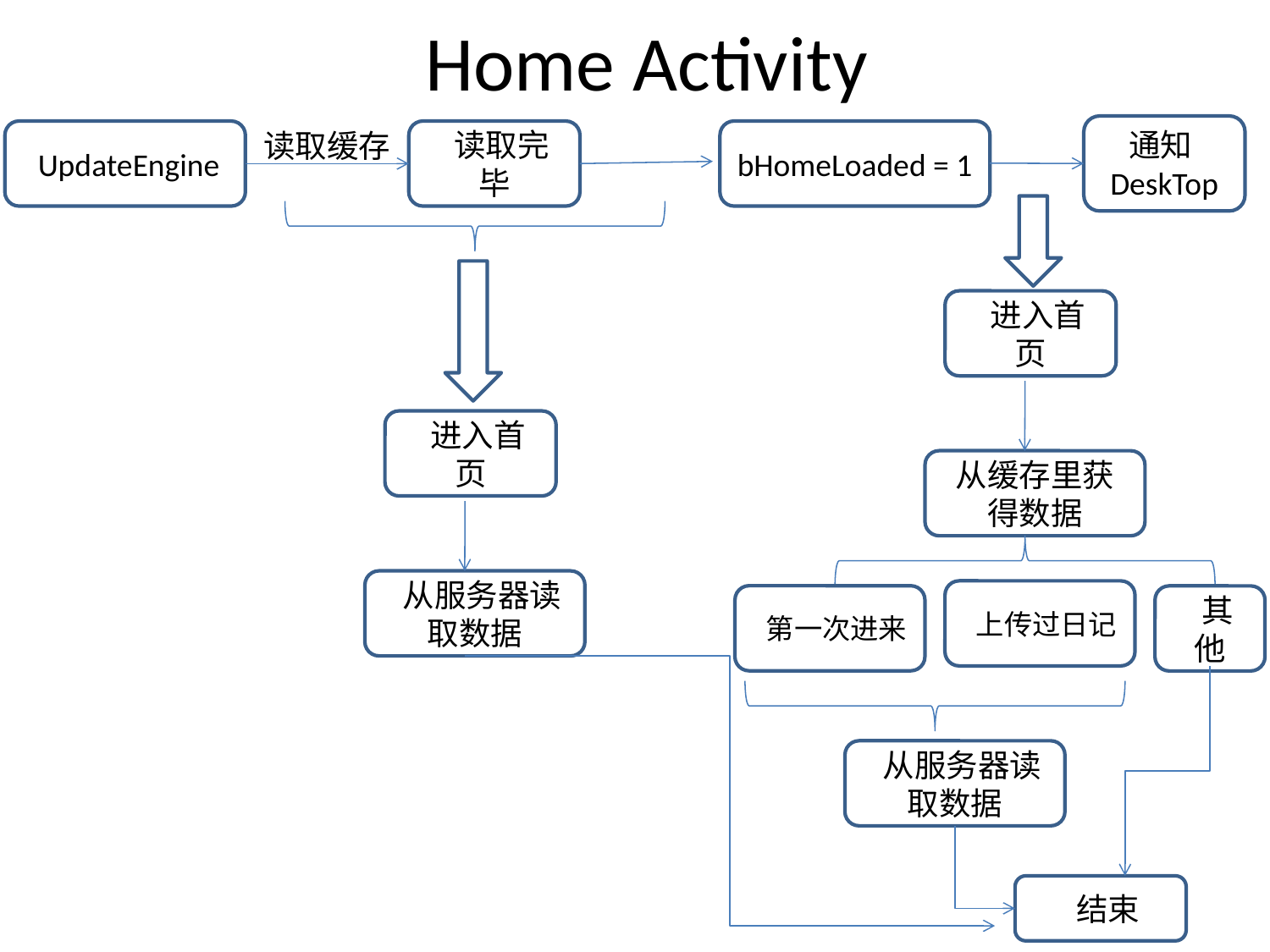

# Home Activity

通知DeskTop
读取缓存
 UpdateEngine
 读取完毕
bHomeLoaded = 1

 进入首页

 进入首页
从缓存里获得数据

 从服务器读取数据
 上传过日记
 第一次进来
 其他
 从服务器读取数据
 结束